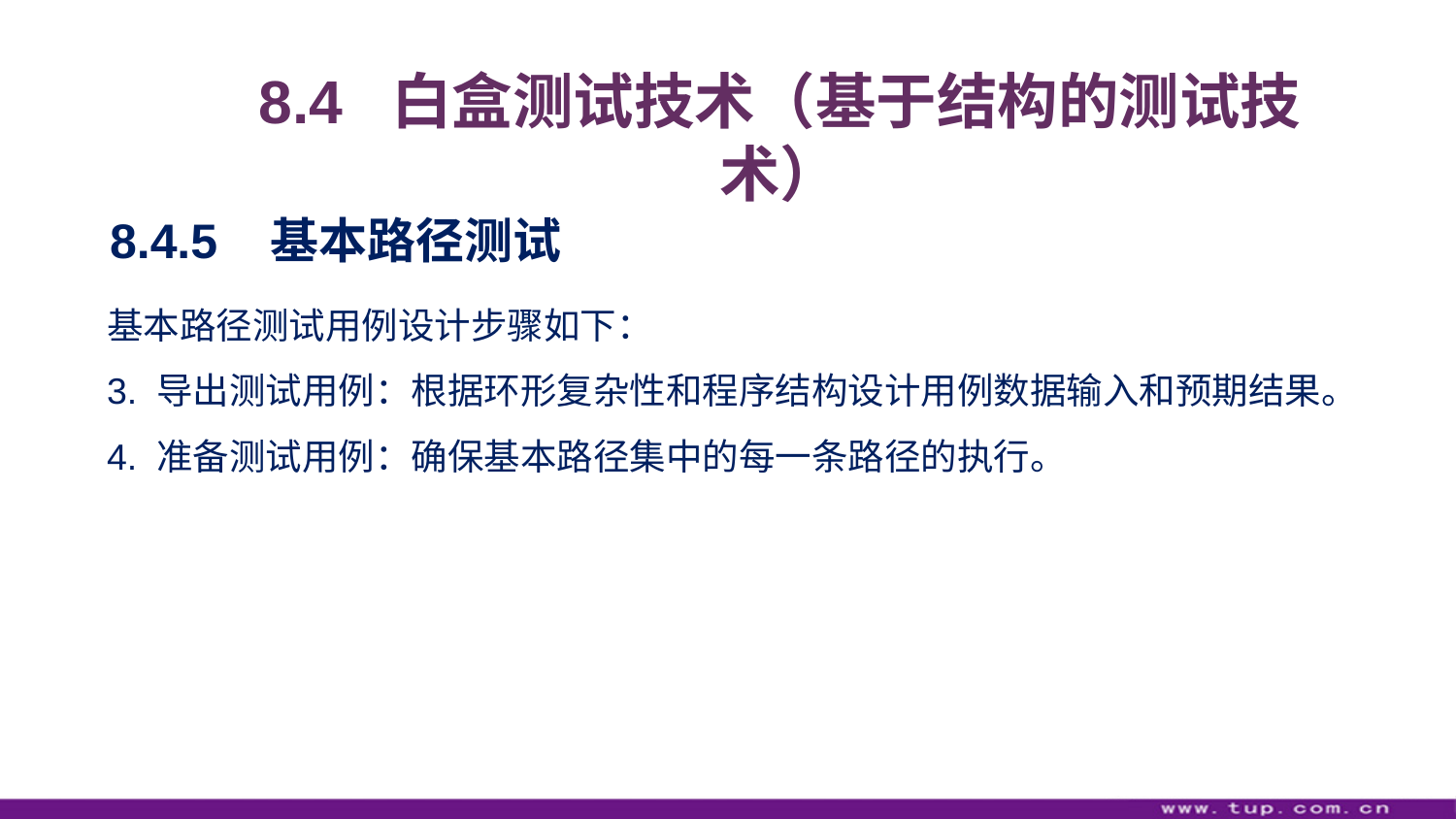

8.4  白盒测试技术（基于结构的测试技术）

8.4.5   基本路径测试

基本路径测试用例设计步骤如下：
3. 导出测试用例：根据环形复杂性和程序结构设计用例数据输入和预期结果。
4. 准备测试用例：确保基本路径集中的每一条路径的执行。